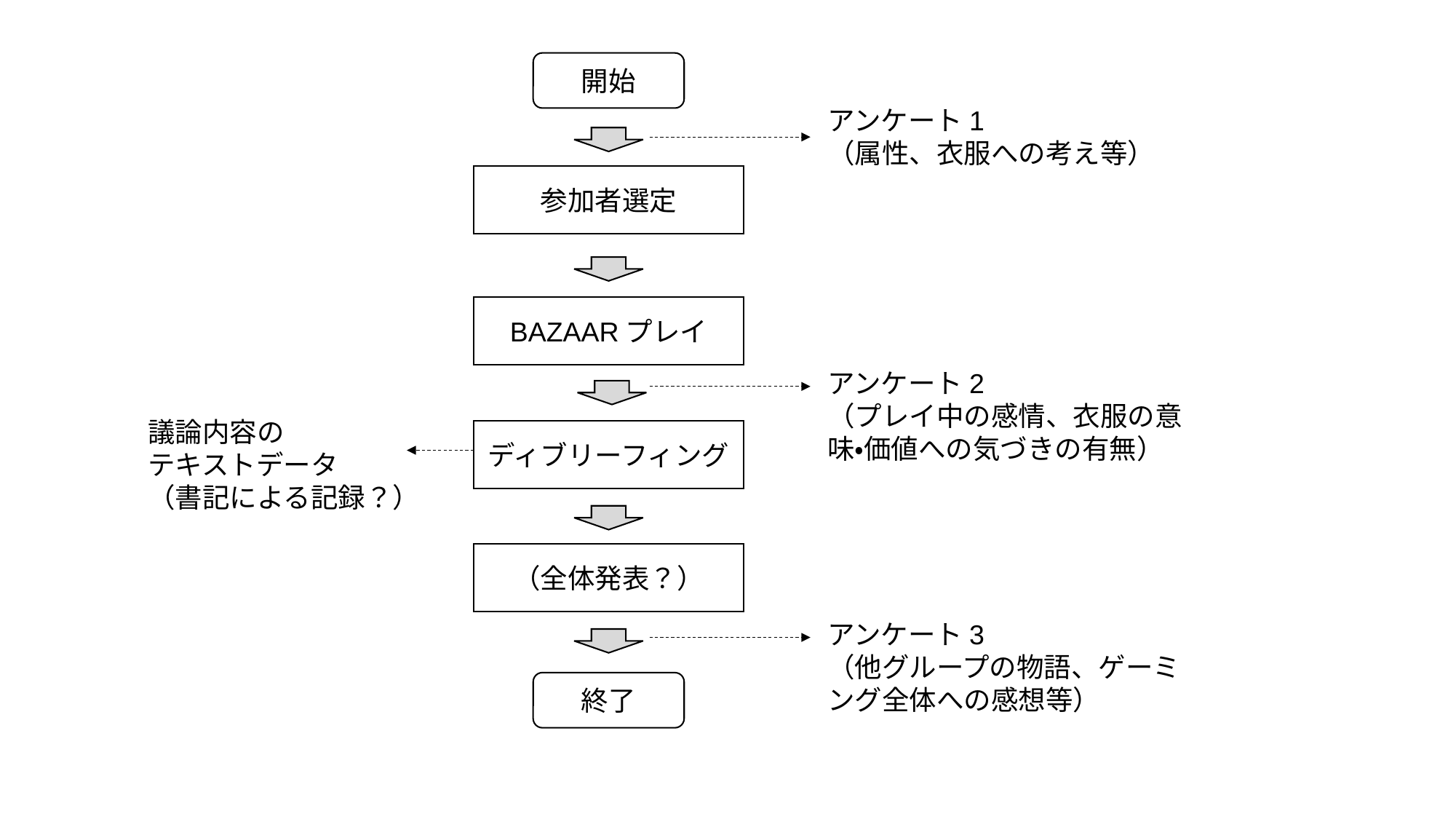

開始
アンケート1
（属性、衣服への考え等）

参加者選定

BAZAARプレイ
アンケート2
（プレイ中の感情、衣服の意味・価値への気づきの有無）

議論内容の
テキストデータ
（書記による記録？）
ディブリーフィング

（全体発表？）
アンケート3
（他グループの物語、ゲーミング全体への感想等）

終了